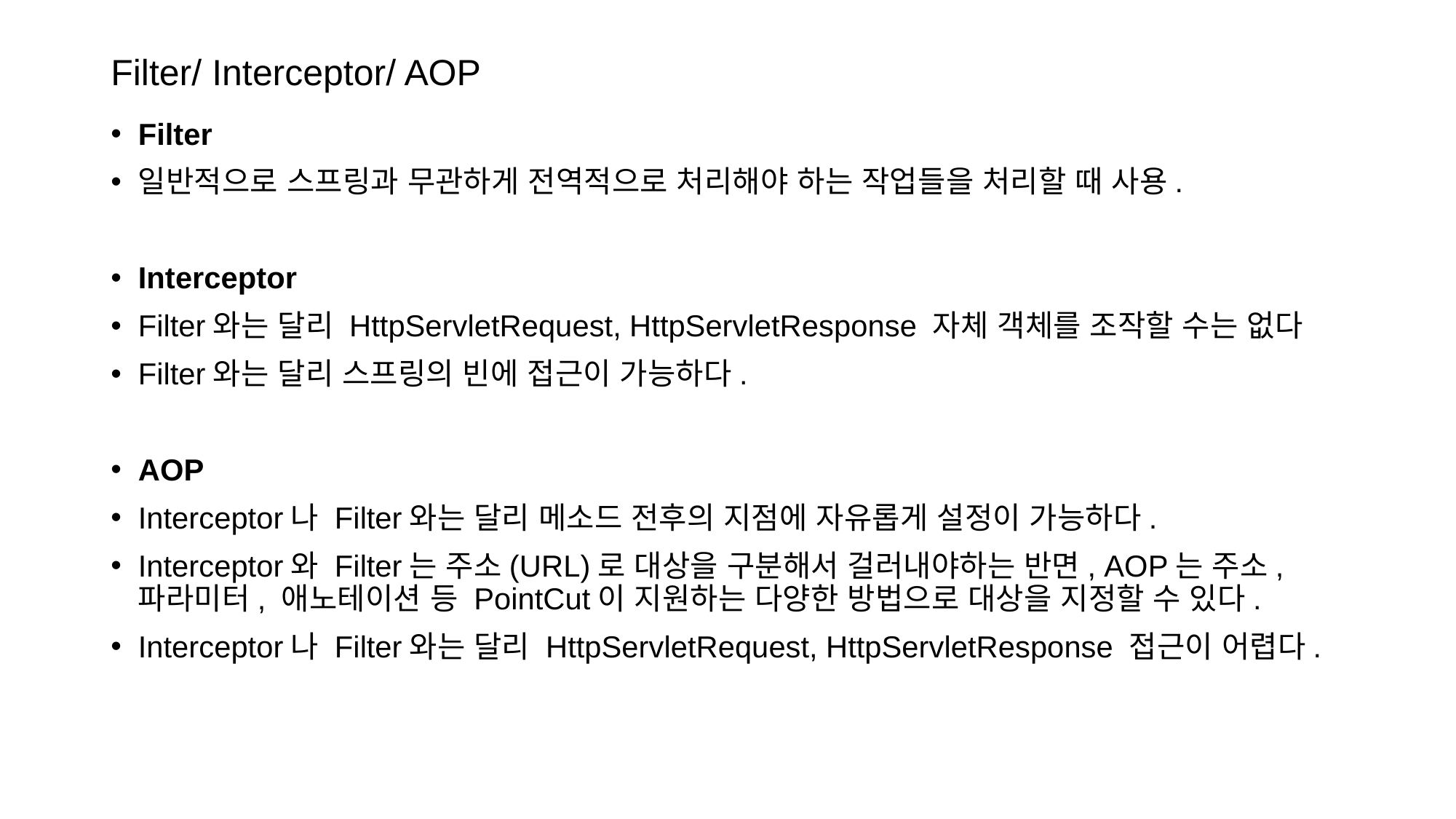

# Filter/ Interceptor/ AOP
Filter
일반적으로 스프링과 무관하게 전역적으로 처리해야 하는 작업들을 처리할 때 사용.

Interceptor
Filter와는 달리 HttpServletRequest, HttpServletResponse 자체 객체를 조작할 수는 없다
Filter와는 달리 스프링의 빈에 접근이 가능하다.

AOP
Interceptor나 Filter와는 달리 메소드 전후의 지점에 자유롭게 설정이 가능하다.
Interceptor와 Filter는 주소(URL)로 대상을 구분해서 걸러내야하는 반면, AOP는 주소, 파라미터, 애노테이션 등 PointCut이 지원하는 다양한 방법으로 대상을 지정할 수 있다.
Interceptor나 Filter와는 달리 HttpServletRequest, HttpServletResponse 접근이 어렵다.